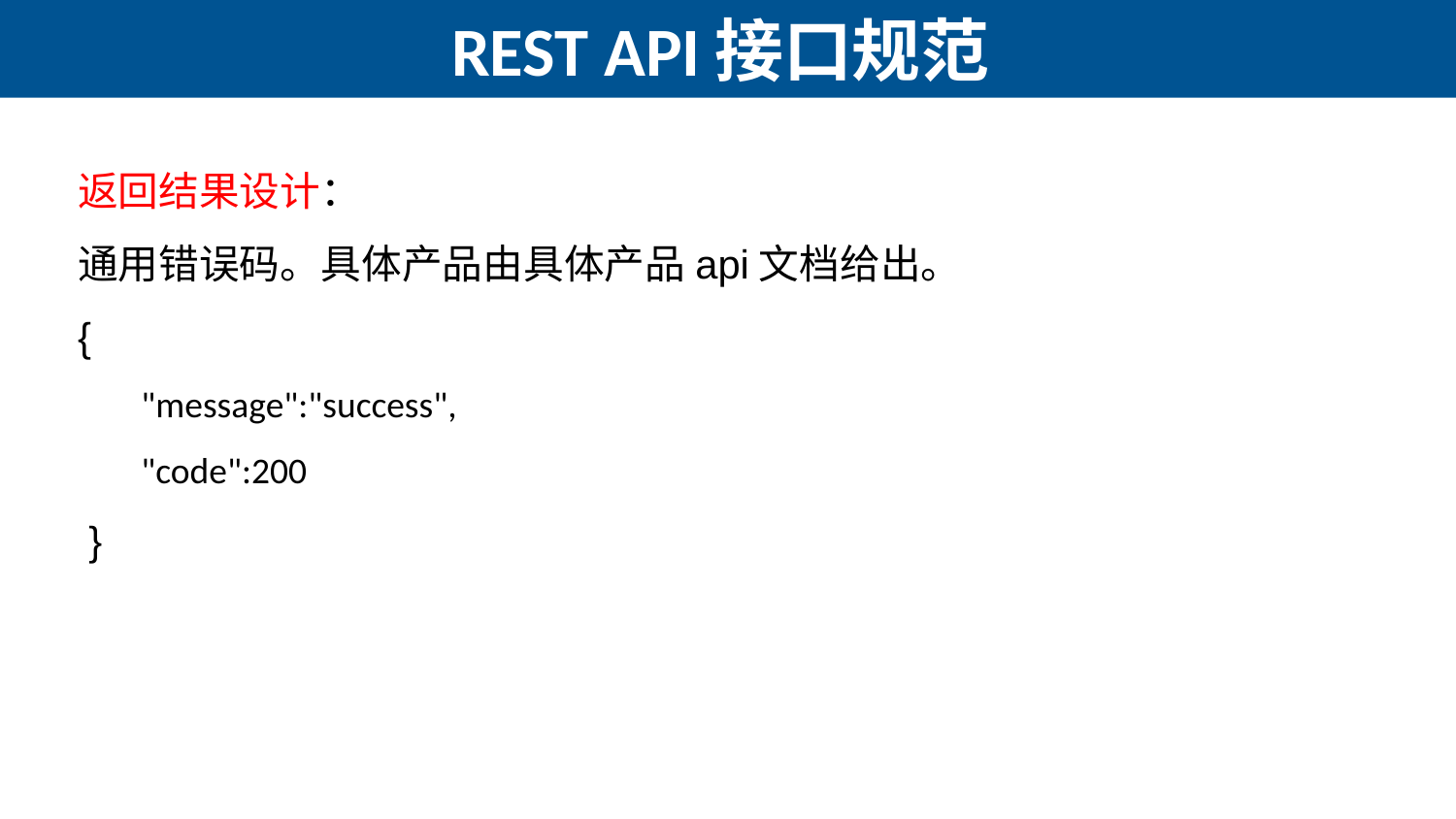

# REST API接口规范
返回结果设计：
通用错误码。具体产品由具体产品api文档给出。
{
"message":"success",
"code":200
 }